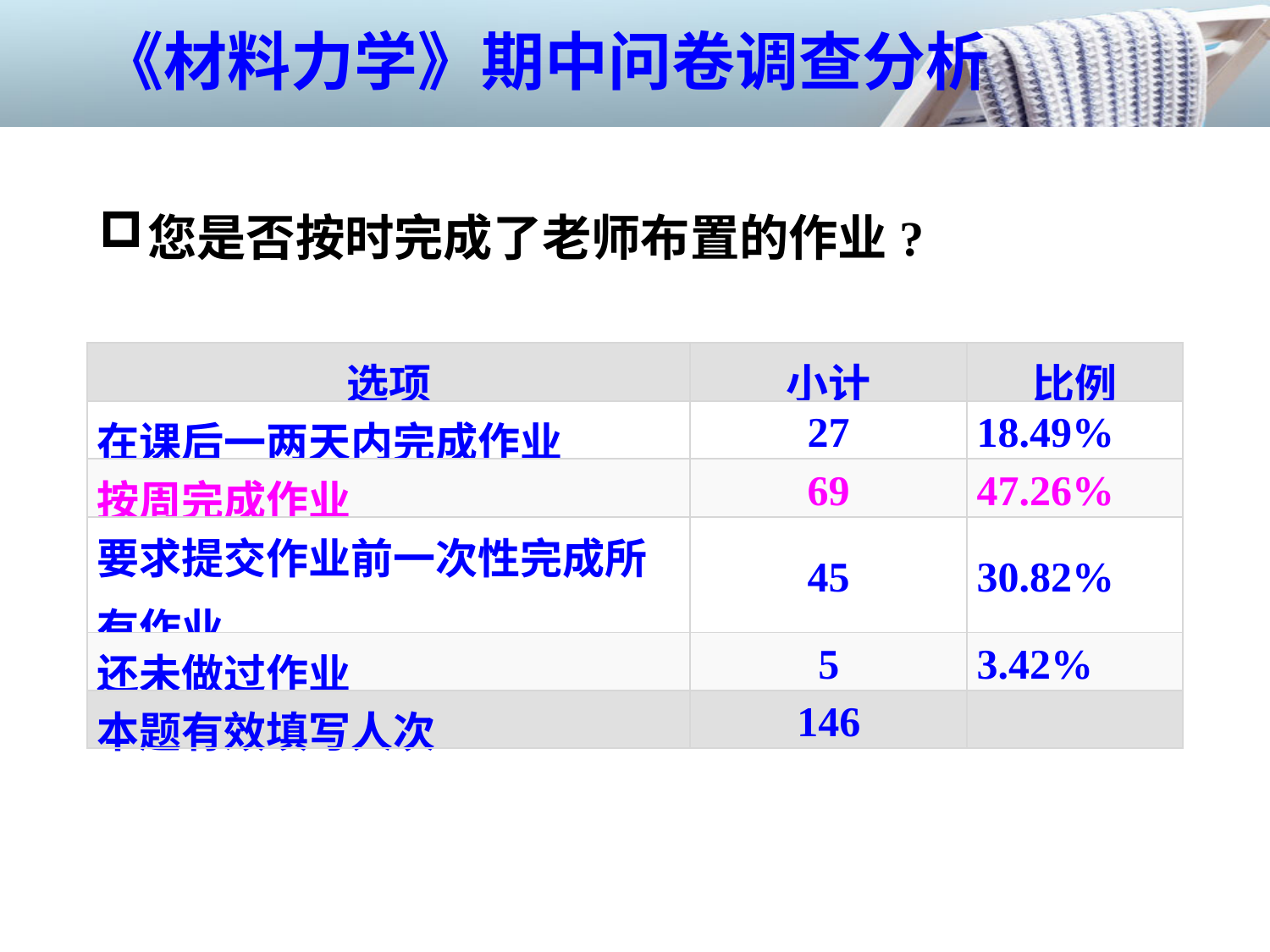

《材料力学》期中问卷调查分析
您是否按时完成了老师布置的作业?
| 选项 | 小计 | 比例 |
| --- | --- | --- |
| 在课后一两天内完成作业 | 27 | 18.49% |
| 按周完成作业 | 69 | 47.26% |
| 要求提交作业前一次性完成所有作业 | 45 | 30.82% |
| 还未做过作业 | 5 | 3.42% |
| 本题有效填写人次 | 146 |  |